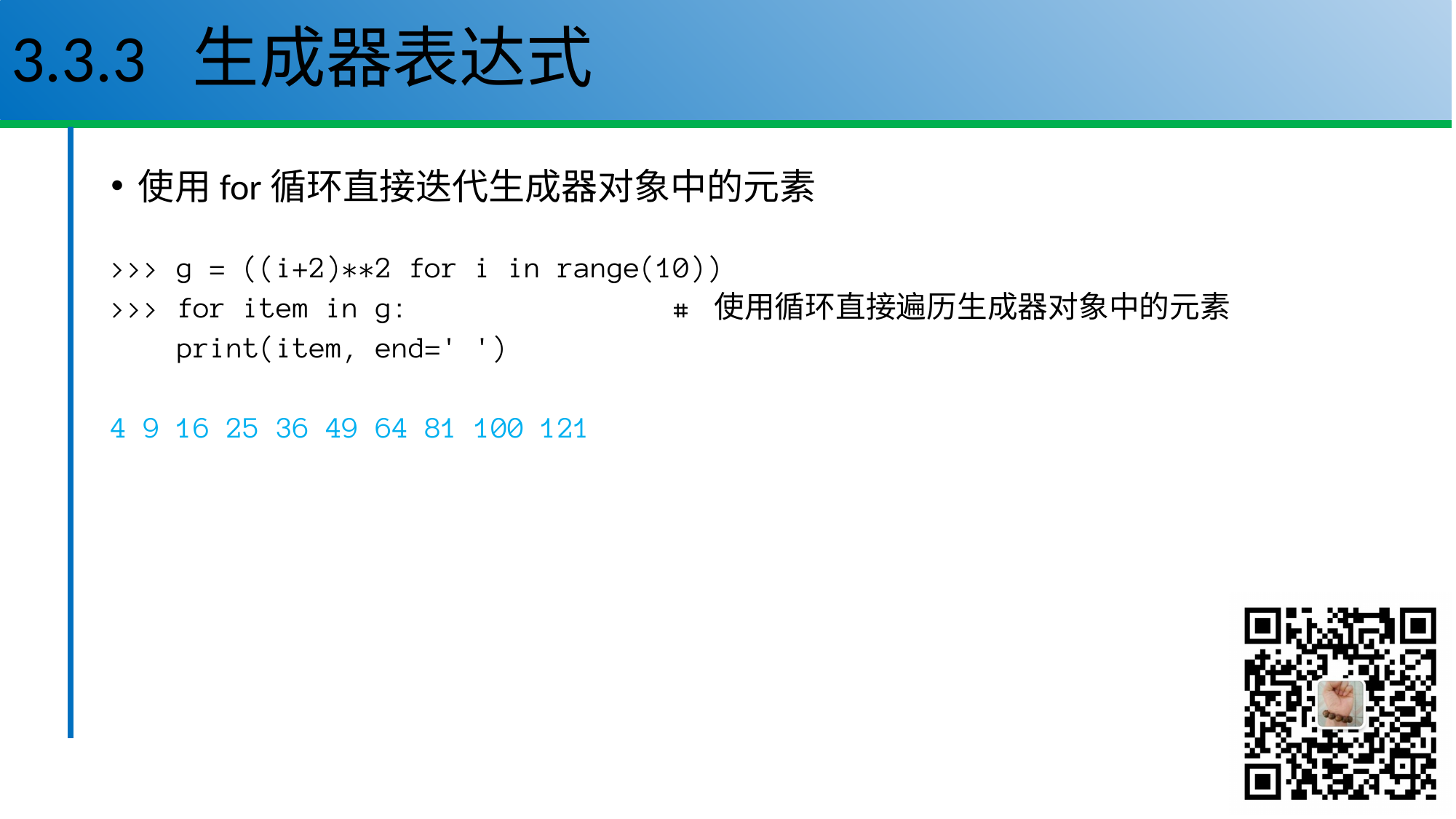

# 3.3.3  生成器表达式
使用for循环直接迭代生成器对象中的元素

>>> g = ((i+2)**2 for i in range(10))
>>> for item in g:                # 使用循环直接遍历生成器对象中的元素
    print(item, end=' ')

4 9 16 25 36 49 64 81 100 121
46